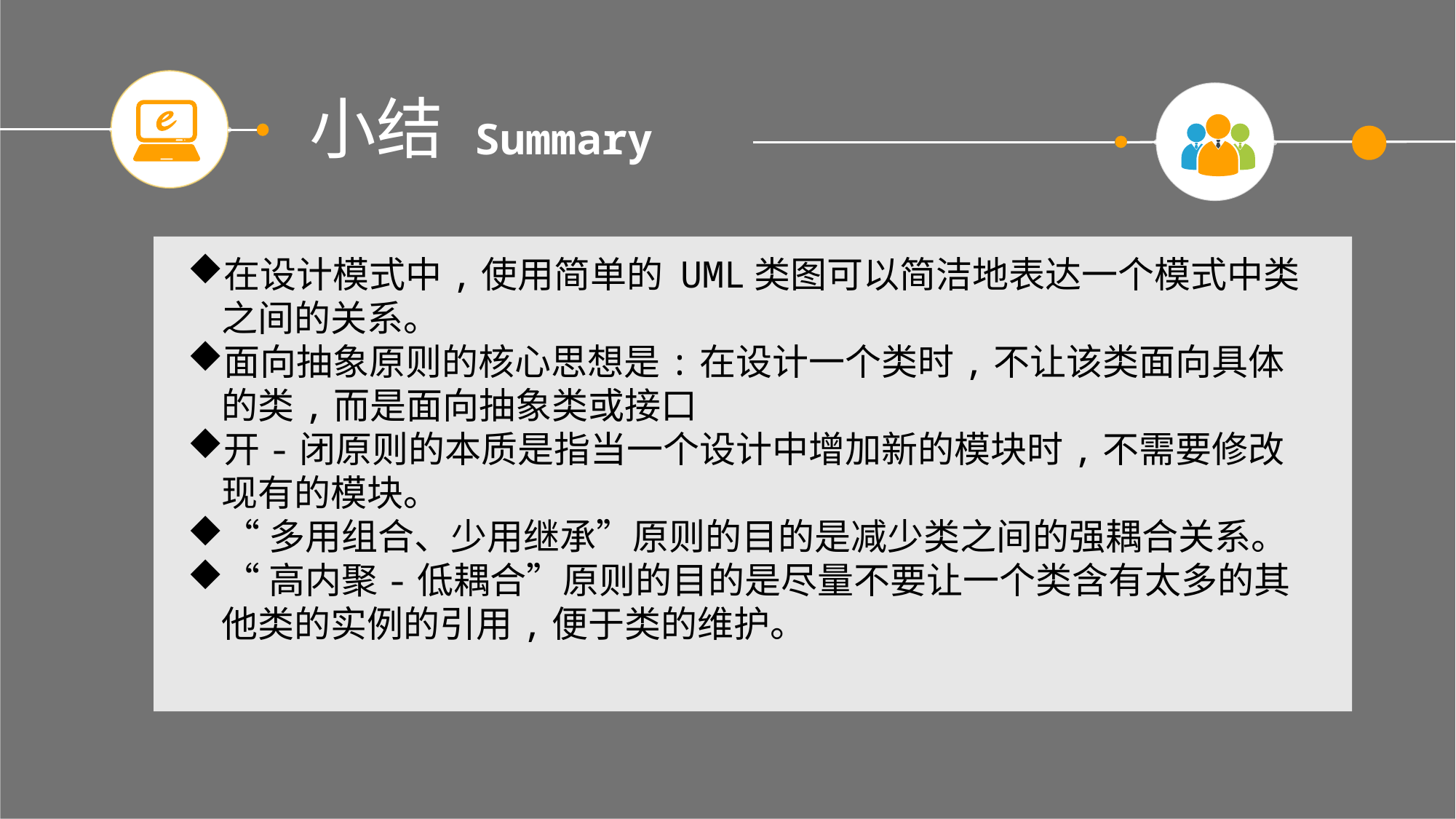

小结

Summary

在设计模式中,使用简单的 UML类图可以简洁地表达一个模式中类之间的关系。
面向抽象原则的核心思想是:在设计一个类时,不让该类面向具体的类,而是面向抽象类或接口
开-闭原则的本质是指当一个设计中增加新的模块时,不需要修改现有的模块。
“多用组合、少用继承”原则的目的是减少类之间的强耦合关系。
“高内聚-低耦合”原则的目的是尽量不要让一个类含有太多的其他类的实例的引用,便于类的维护。